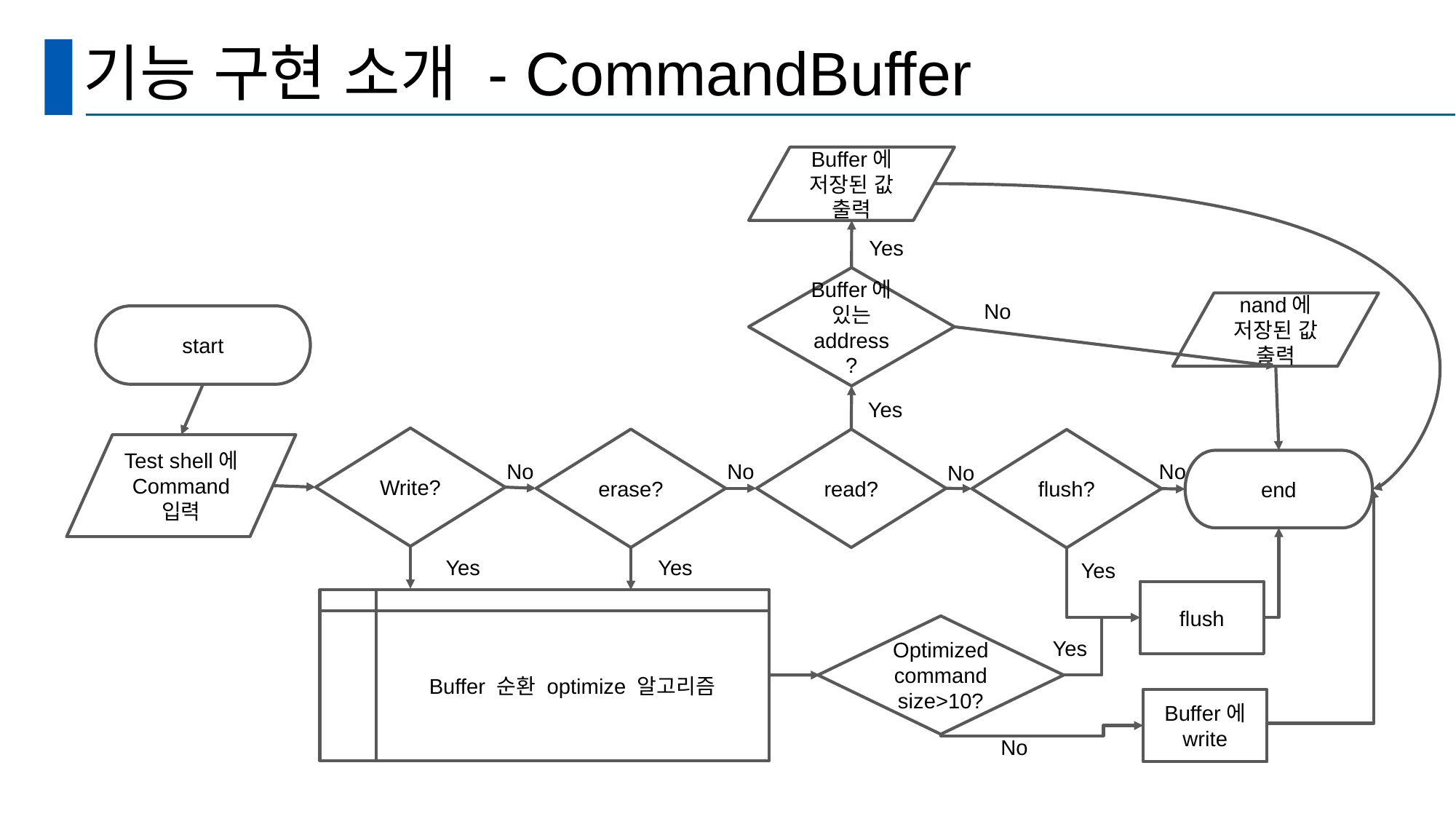

# 기능 구현 소개 - CommandBuffer
Buffer에 저장된 값 출력
Yes
Buffer에 있는 address?
No
nand에 저장된 값 출력
start
Yes
Write?
erase?
read?
flush?
Test shell에 Command 입력
end
No
No
No
No
Yes
Yes
Yes
flush
Buffer 순환 optimize 알고리즘
Optimized command size>10?
Yes
Buffer에 write
No